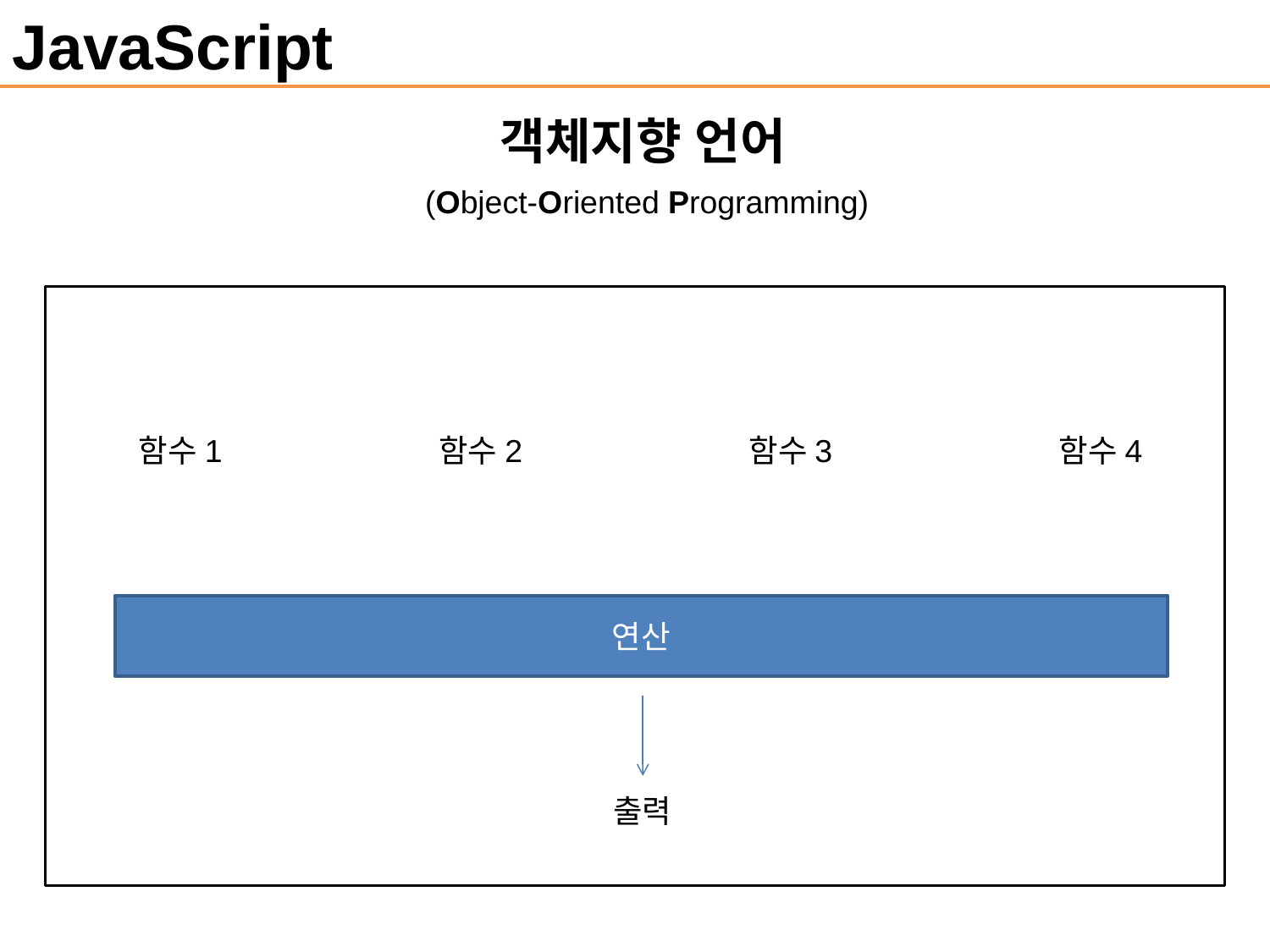

JavaScript
객체지향 언어
(Object-Oriented Programming)

함수1
함수2
함수3
함수4
연산
출력